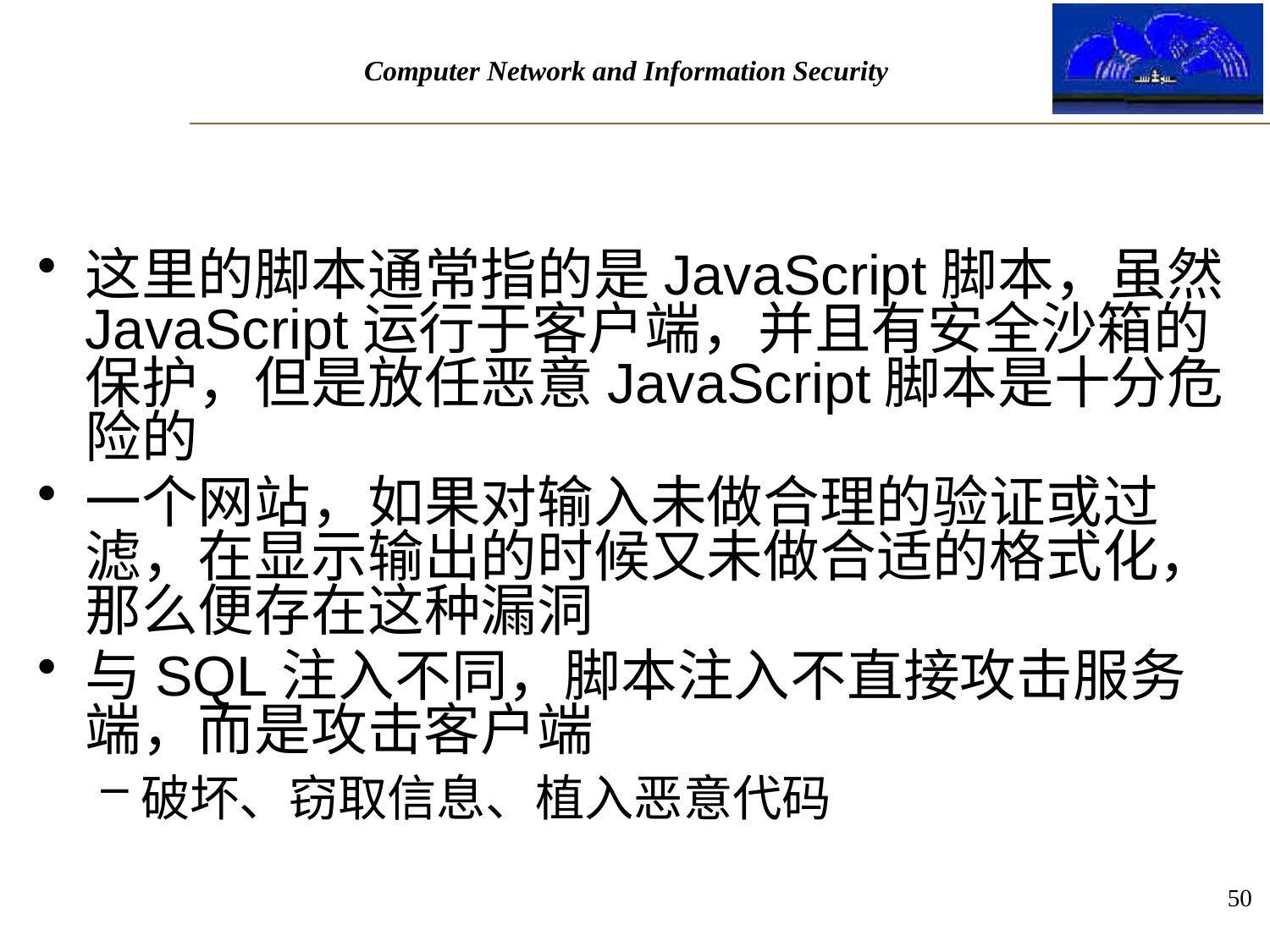

#
这里的脚本通常指的是JavaScript脚本，虽然JavaScript运行于客户端，并且有安全沙箱的保护，但是放任恶意JavaScript脚本是十分危险的
一个网站，如果对输入未做合理的验证或过滤，在显示输出的时候又未做合适的格式化，那么便存在这种漏洞
与SQL注入不同，脚本注入不直接攻击服务端，而是攻击客户端
破坏、窃取信息、植入恶意代码
50